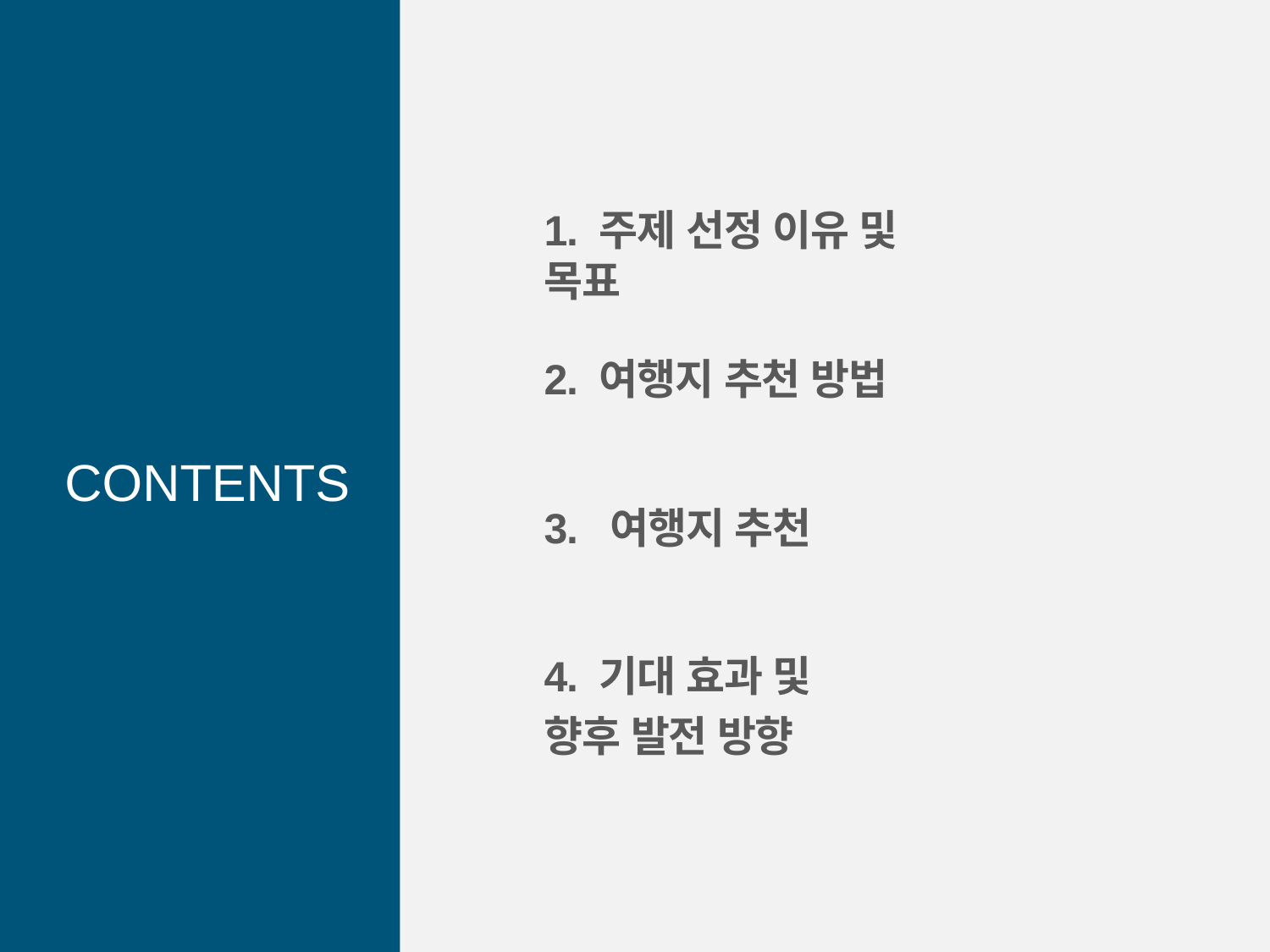

1. 주제 선정 이유 및 목표
2. 여행지 추천 방법
CONTENTS
3.  여행지 추천
4. 기대 효과 및
향후 발전 방향